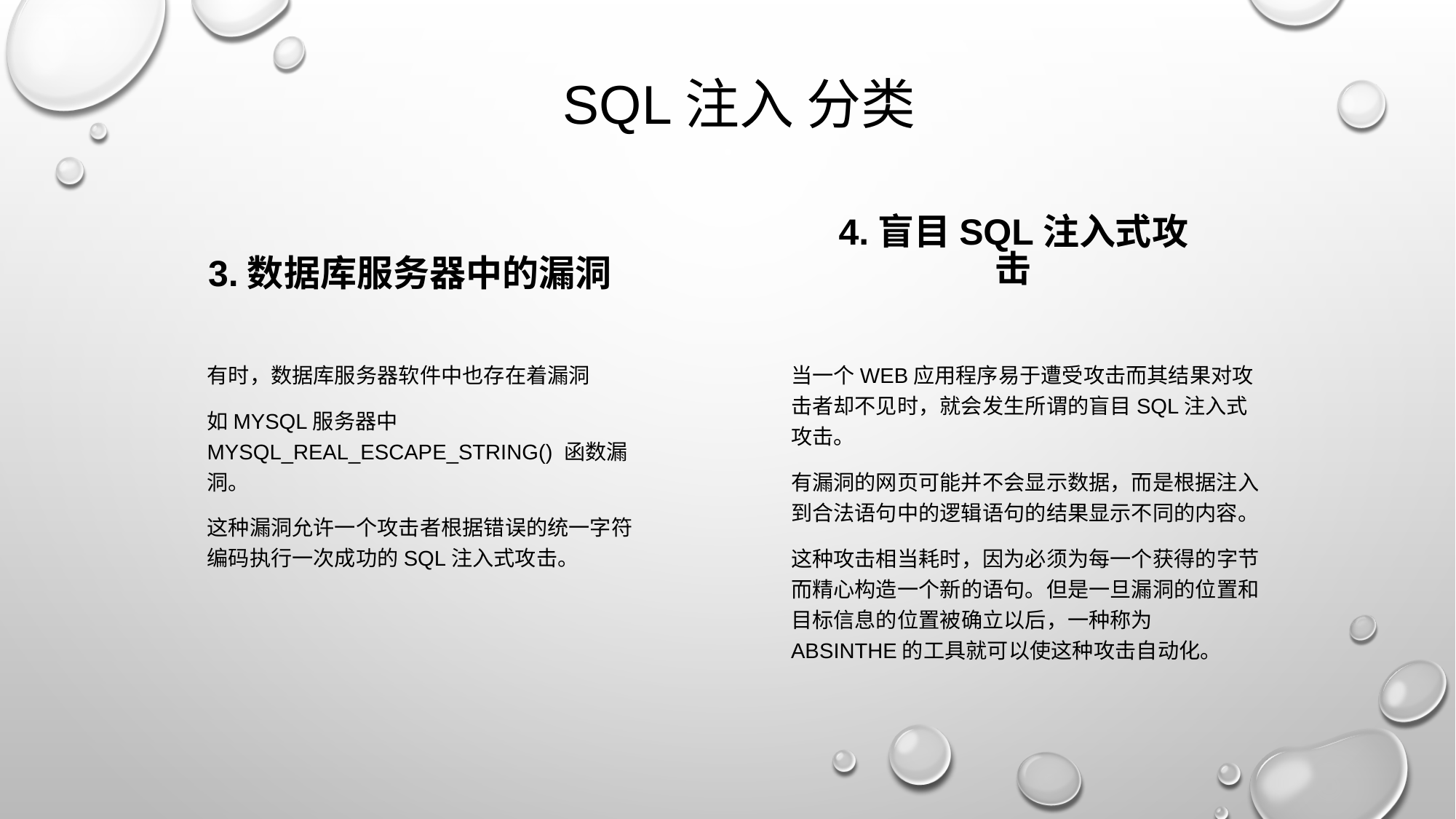

# SQL注入 分类
4.盲目SQL注入式攻击

3.数据库服务器中的漏洞

当一个Web应用程序易于遭受攻击而其结果对攻击者却不见时，就会发生所谓的盲目SQL注入式攻击。
有漏洞的网页可能并不会显示数据，而是根据注入到合法语句中的逻辑语句的结果显示不同的内容。
这种攻击相当耗时，因为必须为每一个获得的字节而精心构造一个新的语句。但是一旦漏洞的位置和目标信息的位置被确立以后，一种称为Absinthe的工具就可以使这种攻击自动化。
有时，数据库服务器软件中也存在着漏洞
如MYSQL服务器中mysql_real_escape_string() 函数漏洞。
这种漏洞允许一个攻击者根据错误的统一字符编码执行一次成功的SQL注入式攻击。